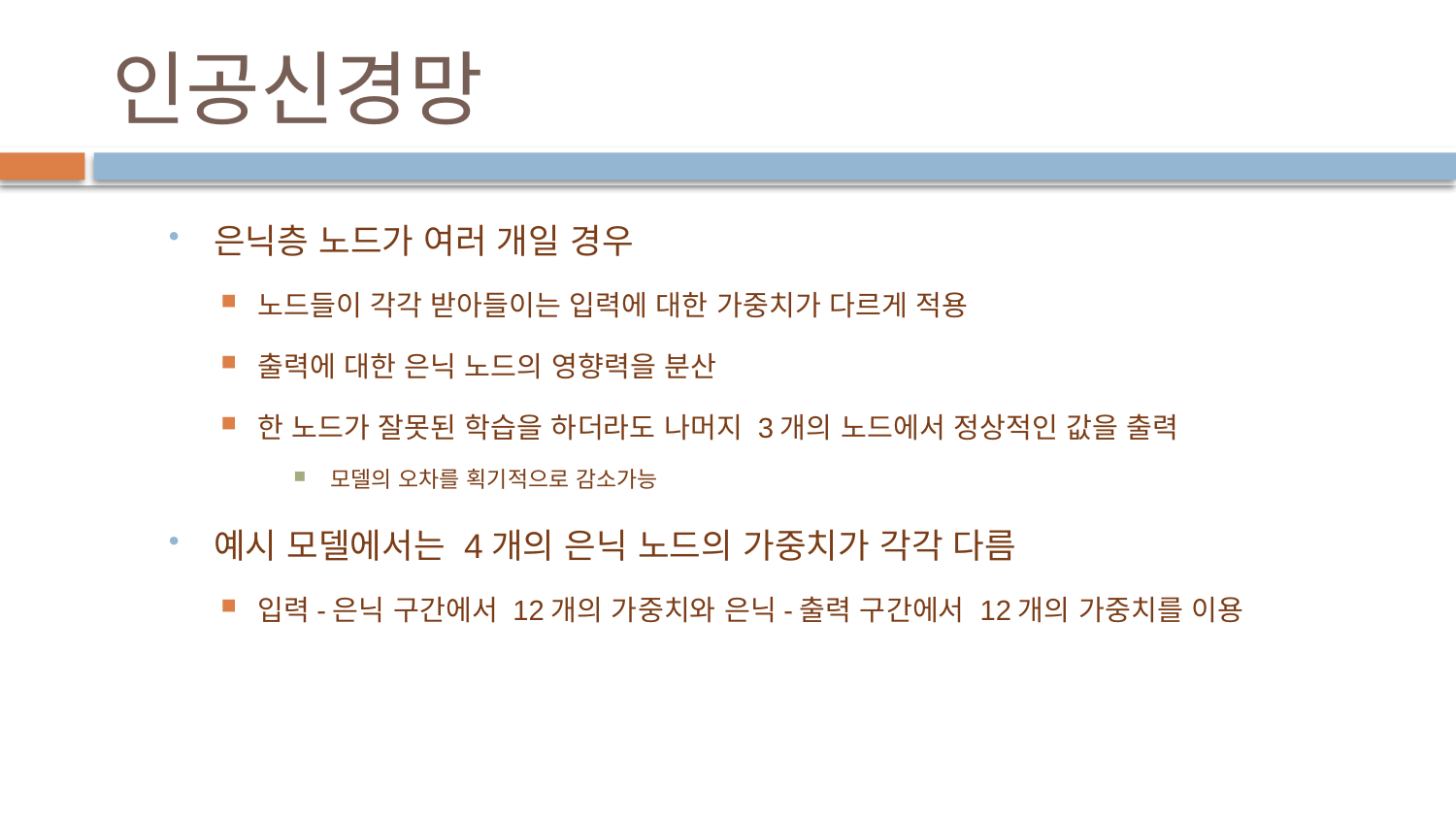

# 인공신경망
은닉층 노드가 여러 개일 경우
노드들이 각각 받아들이는 입력에 대한 가중치가 다르게 적용
출력에 대한 은닉 노드의 영향력을 분산
한 노드가 잘못된 학습을 하더라도 나머지 3개의 노드에서 정상적인 값을 출력
모델의 오차를 획기적으로 감소가능
예시 모델에서는 4개의 은닉 노드의 가중치가 각각 다름
입력-은닉 구간에서 12개의 가중치와 은닉-출력 구간에서 12개의 가중치를 이용